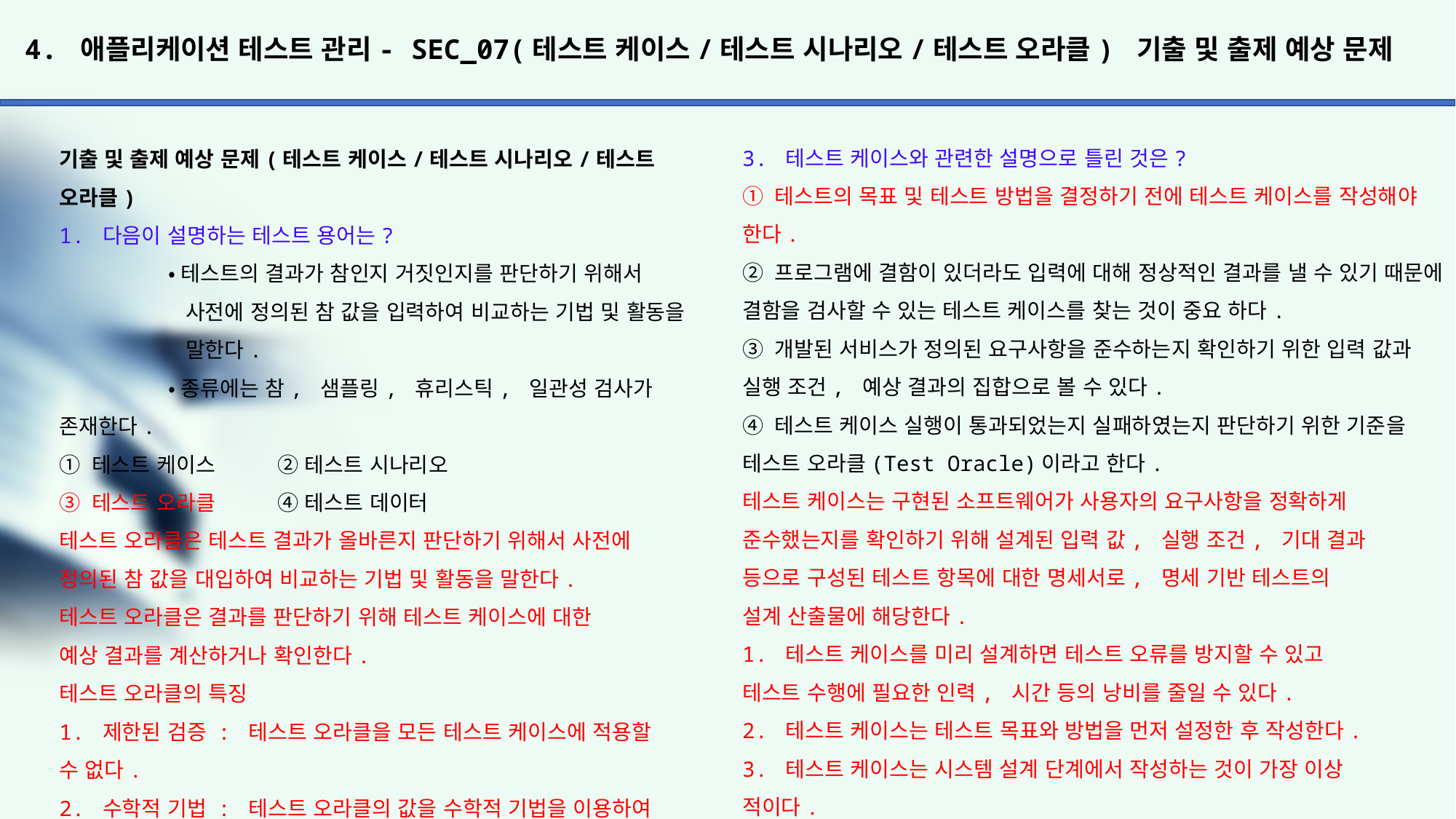

# 4. 애플리케이션 테스트 관리- SEC_07(테스트 케이스/테스트 시나리오/테스트 오라클) 기출 및 출제 예상 문제
3. 테스트 케이스와 관련한 설명으로 틀린 것은?
① 테스트의 목표 및 테스트 방법을 결정하기 전에 테스트 케이스를 작성해야 한다.
② 프로그램에 결함이 있더라도 입력에 대해 정상적인 결과를 낼 수 있기 때문에 결함을 검사할 수 있는 테스트 케이스를 찾는 것이 중요 하다.
③ 개발된 서비스가 정의된 요구사항을 준수하는지 확인하기 위한 입력 값과 실행 조건, 예상 결과의 집합으로 볼 수 있다.
④ 테스트 케이스 실행이 통과되었는지 실패하였는지 판단하기 위한 기준을 테스트 오라클(Test Oracle)이라고 한다.
테스트 케이스는 구현된 소프트웨어가 사용자의 요구사항을 정확하게
준수했는지를 확인하기 위해 설계된 입력 값, 실행 조건, 기대 결과
등으로 구성된 테스트 항목에 대한 명세서로, 명세 기반 테스트의
설계 산출물에 해당한다.
1. 테스트 케이스를 미리 설계하면 테스트 오류를 방지할 수 있고
테스트 수행에 필요한 인력, 시간 등의 낭비를 줄일 수 있다.
2. 테스트 케이스는 테스트 목표와 방법을 먼저 설정한 후 작성한다.
3. 테스트 케이스는 시스템 설계 단계에서 작성하는 것이 가장 이상
적이다.
4. 다음 중 테스트 시나리오(Test Scenario)에 대한 설명으로 가장
옳지 않은 것은?
① 테스트 시나리오는 테스트 수행을 위한 여러 개의 테스트 케이스 들의 집합이다.
② 테스트 시나리오는 어떤 기능을 어떤 순서대로 테스트 할 것인지 절차를 기술한다.
③ 테스트 시나리오는 전체를 하나의 시나리오로 작성해야 한다.
④ 테스트 시나리오를 통해 테스트 순서를 미리 정함으로써 테스트 항목을 빠짐없이 수행할 수 있다.
테스트 시나리오는 테스트 케이스를 적용하는 순서에 따라 여러 개의
테스트 케이스들을 묶은 집합으로, 테스트 케이스들을 적용하는 구체
적인 절차를 명세한 문서이다.
1. 테스트 시나리오에는 테스트 순서에 대한 구체적인 절차, 사전 조건
, 입력 데이터 등이 설정되어 있다.
2. 테스트 시나리오를 통해 테스트 순서를 미리 정함으로써 테스트
항목을 빠짐없이 수행할 수 있다.
테스트 시나리오를 작성할 때 유의 사항
1. 테스트 시나리오는 시스템 별, 모듈 별, 항목 별 등과 같이 여러
개의 시나리오로 분리하여 작성해야 한다.
2. 테스트 시나리오는 사용자의 요구사항과 설계 문서 등을 토대로
작성해야 한다.
3. 각각의 테스트 항목은 식별자 번호, 순서 번호, 테스트 데이터,
테스트 케이스, 예상 결과, 확인 등을 포함해서 작성해야 한다.
4. 테스트 시나리오는 유스케이스간 업무 흐름이 정상적인지를 테스트
할 수 있도록 작성해야 한다.
5. 테스트 시나리오는 개발될 모듈 또는 프로그램 간의 연계가 정상적
으로 동작하는지 테스트 할 수 있도록 작성해야 한다.
기출 및 출제 예상 문제(테스트 케이스/테스트 시나리오/테스트 오라클)
1. 다음이 설명하는 테스트 용어는?
	•테스트의 결과가 참인지 거짓인지를 판단하기 위해서
	  사전에 정의된 참 값을 입력하여 비교하는 기법 및 활동을
	  말한다.
	•종류에는 참, 샘플링, 휴리스틱, 일관성 검사가 존재한다.
① 테스트 케이스	② 테스트 시나리오
③ 테스트 오라클	④ 테스트 데이터
테스트 오라클은 테스트 결과가 올바른지 판단하기 위해서 사전에
정의된 참 값을 대입하여 비교하는 기법 및 활동을 말한다.
테스트 오라클은 결과를 판단하기 위해 테스트 케이스에 대한
예상 결과를 계산하거나 확인한다.
테스트 오라클의 특징
1. 제한된 검증 : 테스트 오라클을 모든 테스트 케이스에 적용할
수 없다.
2. 수학적 기법 : 테스트 오라클의 값을 수학적 기법을 이용하여
구할 수 있다.
3. 자동화 기능 : 테스트 대상 프로그램의 실행, 결과 비교,
커버리지 측정 등을 자동화 할 수 있다.
오라클의 종류에는 참(True)오라클, 샘플링(Sampling)오라클,
추정(Heuristic)오라클, 일관성(Consistent)검사 오라클 등이 있다.
2. 다음 중 테스트 오라클에 대한 설명으로 옳지 않은 것은?
① 샘플링 오라클 : 특정한 몇몇 테스트 케이스의 입력 값들에 대해서만 기대하는 결과를 제공하는 오라클이다.
② 토탈 오라클 : 모든 테스트 케이스의 입력 값에 대해 기대하는 결과를 제공하는 오라클이다.
③ 휴리스틱 오라클 : 특정 테스트 케이스의 입력 값에 대해 기대하는 결과를 제공하고, 나머지 입력 값들에 대해서는 추정으로 처리하는 오라클이다.
④ 일관성 검사 오라클 : 애플리케이션의 변경이 있을 경우 테스트 케이스의 수행 전과 후의 결과 값이 동일한지를 확인하는 오라클 이다.
참(True)오라클 : 모든 테스트 케이스의 입력 값에 대해 기대하는
결과를 제공하는 오라클이고, 발생된 모든 오류를 검출할 수 있다.
샘플링(Sampling) 오라클 : 특정한 몇몇의 테스트케이스의 입력 값들에 대해서만 기대하는 결과를 제공하는 오라클이다.
추정(Heuristic) 오라클 : 샘플링 오라클을 개선한 오라클로, 특정 테스트케이스의 입력 값에 대해 기대하는 결과를 제공하고,
나머지 입력 값들에 대해서는 추정으로 처리하는 오라클이다.
일관성(Consistent)검사 오라클 : 애플리케이션의 변경이 있을 때,
테스트케이스 수행 전과 후의 결과 값이 동일한지를 확인하는 오라클이다.